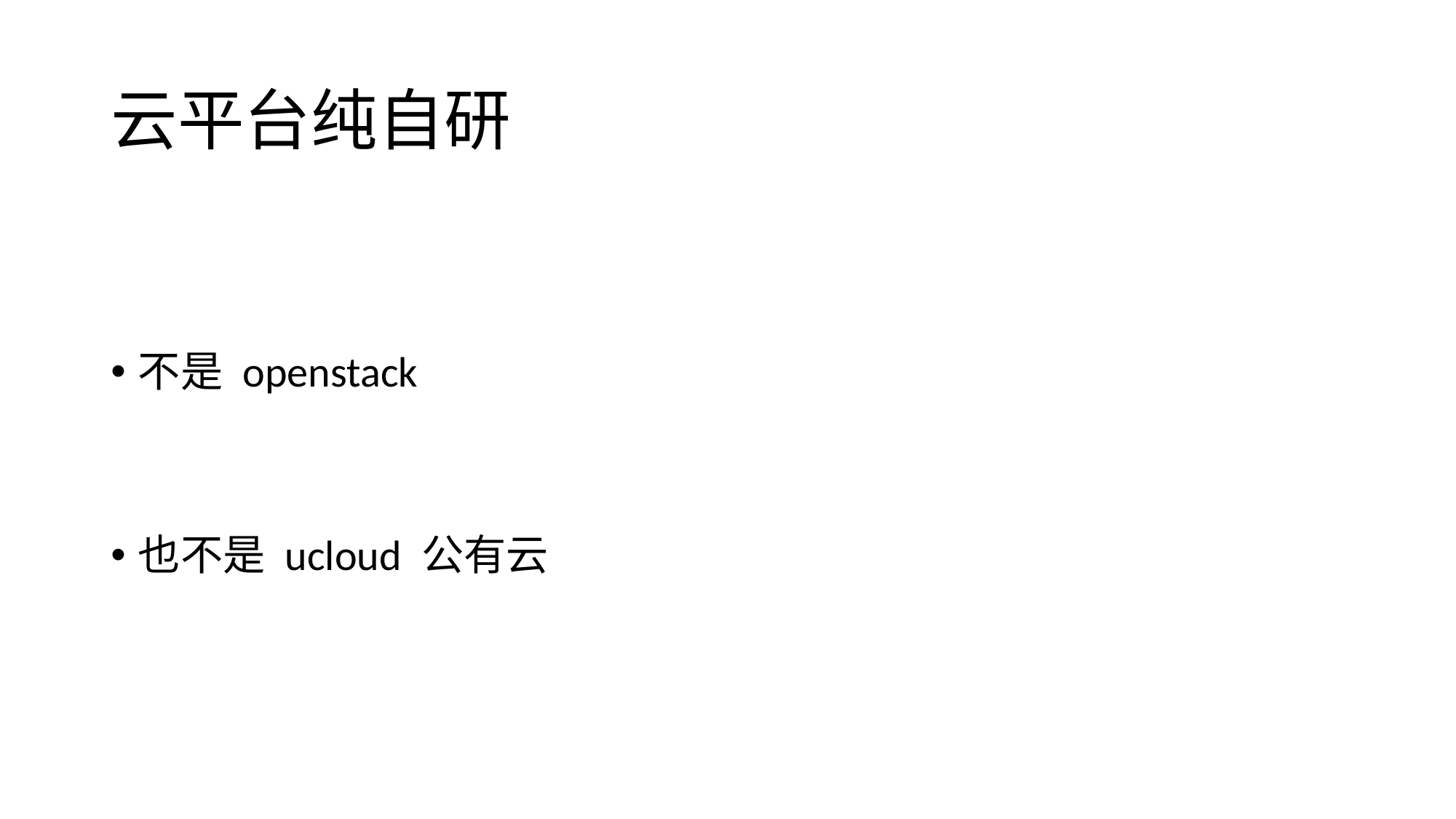

# 云平台纯自研

不是 openstack

也不是 ucloud 公有云